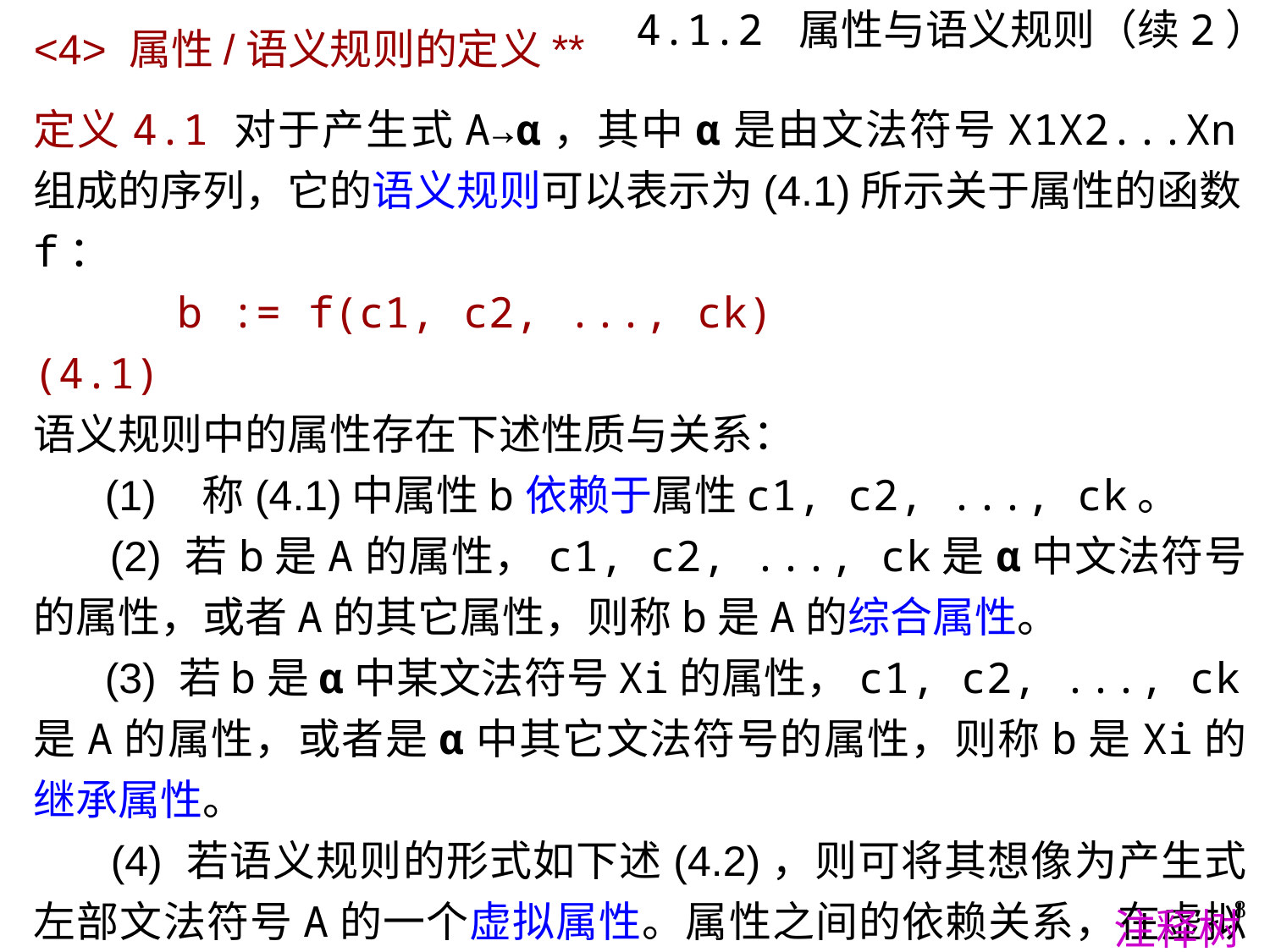

# 4.1.2 属性与语义规则（续2）
<4> 属性/语义规则的定义**
定义4.1 对于产生式A→α，其中α是由文法符号X1X2...Xn组成的序列，它的语义规则可以表示为(4.1)所示关于属性的函数f：
          b := f(c1, c2, ..., ck)                  (4.1)
语义规则中的属性存在下述性质与关系：
      (1)   称(4.1)中属性b依赖于属性c1, c2, ..., ck。
      (2) 若b是A的属性，c1, c2, ..., ck是α中文法符号的属性，或者A的其它属性，则称b是A的综合属性。
      (3) 若b是α中某文法符号Xi的属性，c1, c2, ..., ck是A的属性，或者是α中其它文法符号的属性，则称b是Xi的继承属性。
      (4) 若语义规则的形式如下述(4.2)，则可将其想像为产生式左部文法符号A的一个虚拟属性。属性之间的依赖关系，在虚拟属性上依然存在。
                     f(c1, c2, ..., ck)                (4.2)          ■
8
注释树